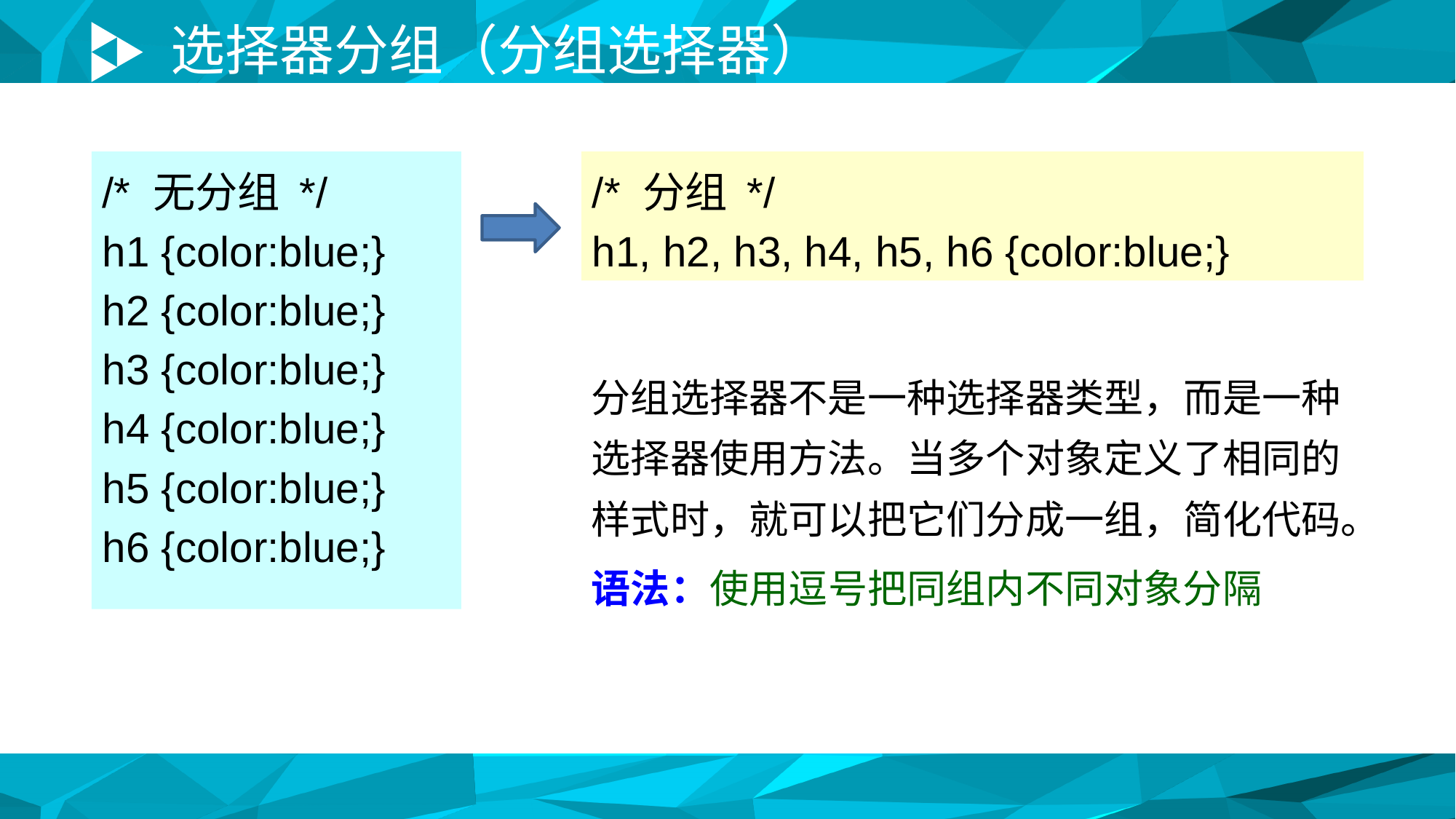

选择器分组（分组选择器）
/* 无分组 */
h1 {color:blue;}
h2 {color:blue;}
h3 {color:blue;}
h4 {color:blue;}
h5 {color:blue;}
h6 {color:blue;}

/* 分组 */
h1, h2, h3, h4, h5, h6 {color:blue;}

分组选择器不是一种选择器类型，而是一种选择器使用方法。当多个对象定义了相同的样式时，就可以把它们分成一组，简化代码。
语法：使用逗号把同组内不同对象分隔